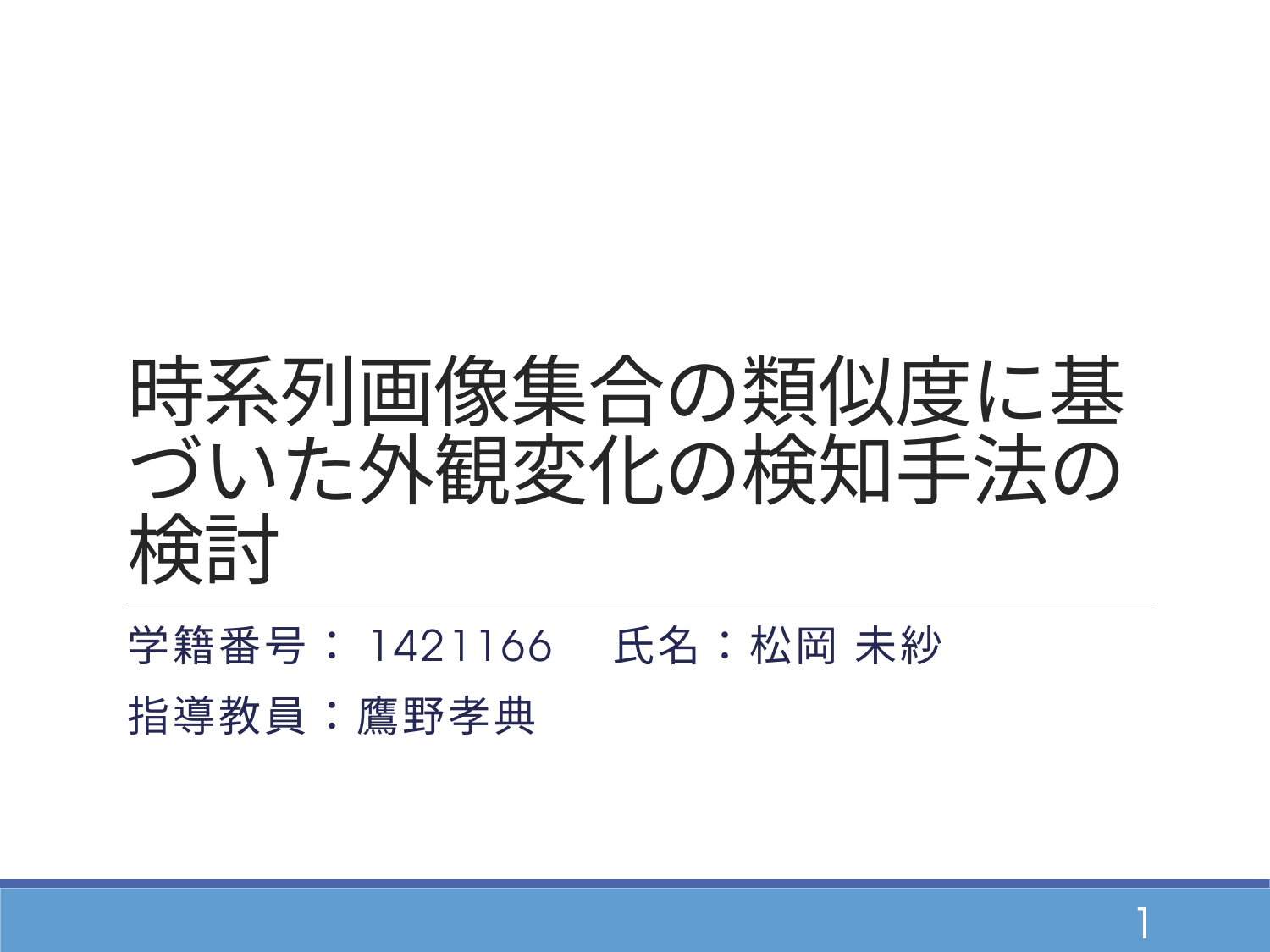

# 時系列画像集合の類似度に基づいた外観変化の検知手法の検討
学籍番号：1421166　氏名：松岡 未紗
指導教員：鷹野孝典
1